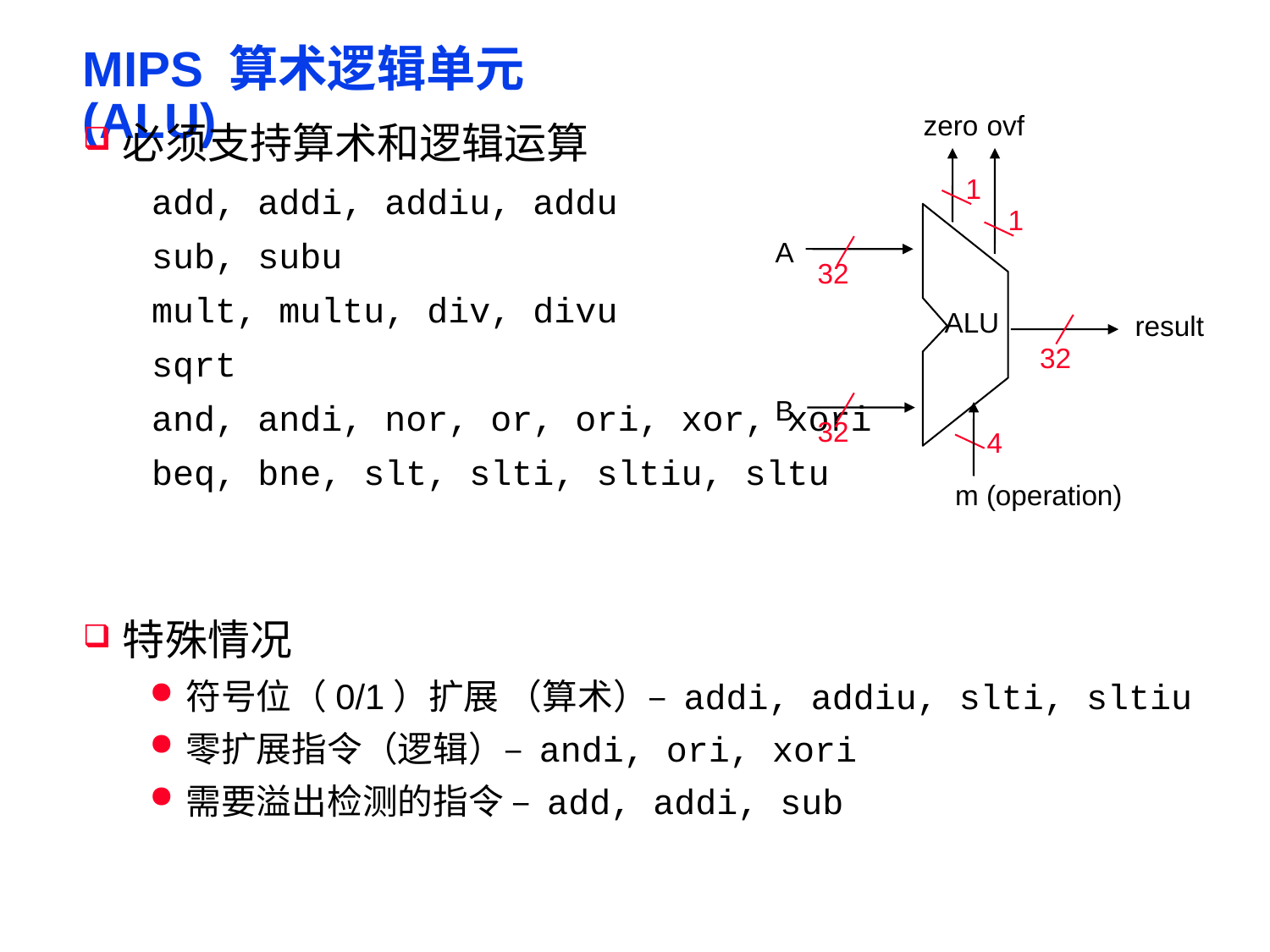

# MIPS 算术逻辑单元 (ALU)
zero
ovf

1

1

A

32
ALU
result

32
B

32
4

m (operation)
必须支持算术和逻辑运算
add, addi, addiu, addu
sub, subu
mult, multu, div, divu
sqrt
and, andi, nor, or, ori, xor, xori
beq, bne, slt, slti, sltiu, sltu
特殊情况
符号位（0/1）扩展 （算术）– addi, addiu, slti, sltiu
零扩展指令（逻辑）– andi, ori, xori
需要溢出检测的指令 – add, addi, sub